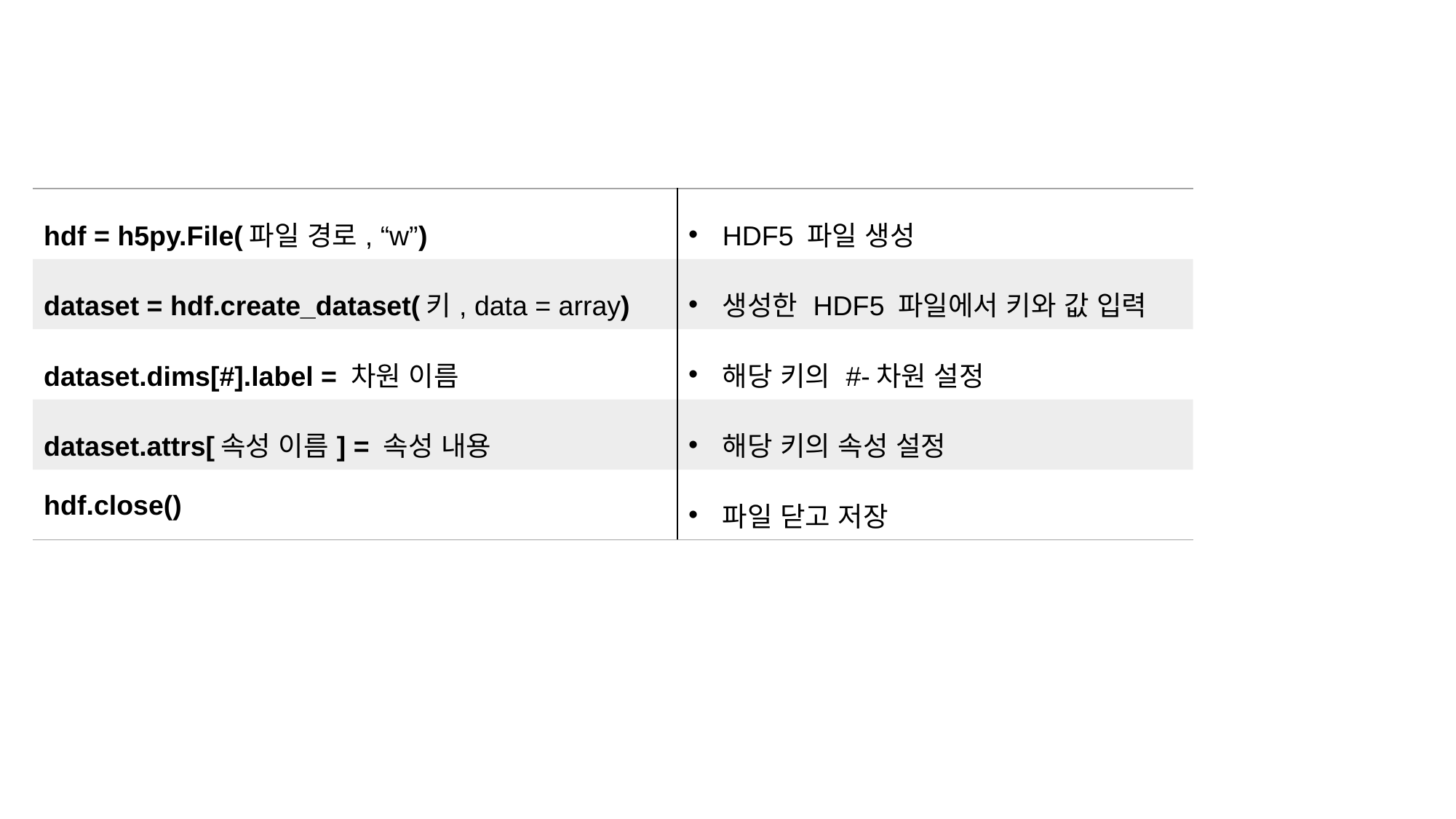

| hdf = h5py.File(파일 경로, “w”) | HDF5 파일 생성 |
| --- | --- |
| dataset = hdf.create\_dataset(키, data = array) | 생성한 HDF5 파일에서 키와 값 입력 |
| dataset.dims[#].label = 차원 이름 | 해당 키의 #-차원 설정 |
| dataset.attrs[속성 이름] = 속성 내용 | 해당 키의 속성 설정 |
| hdf.close() | 파일 닫고 저장 |